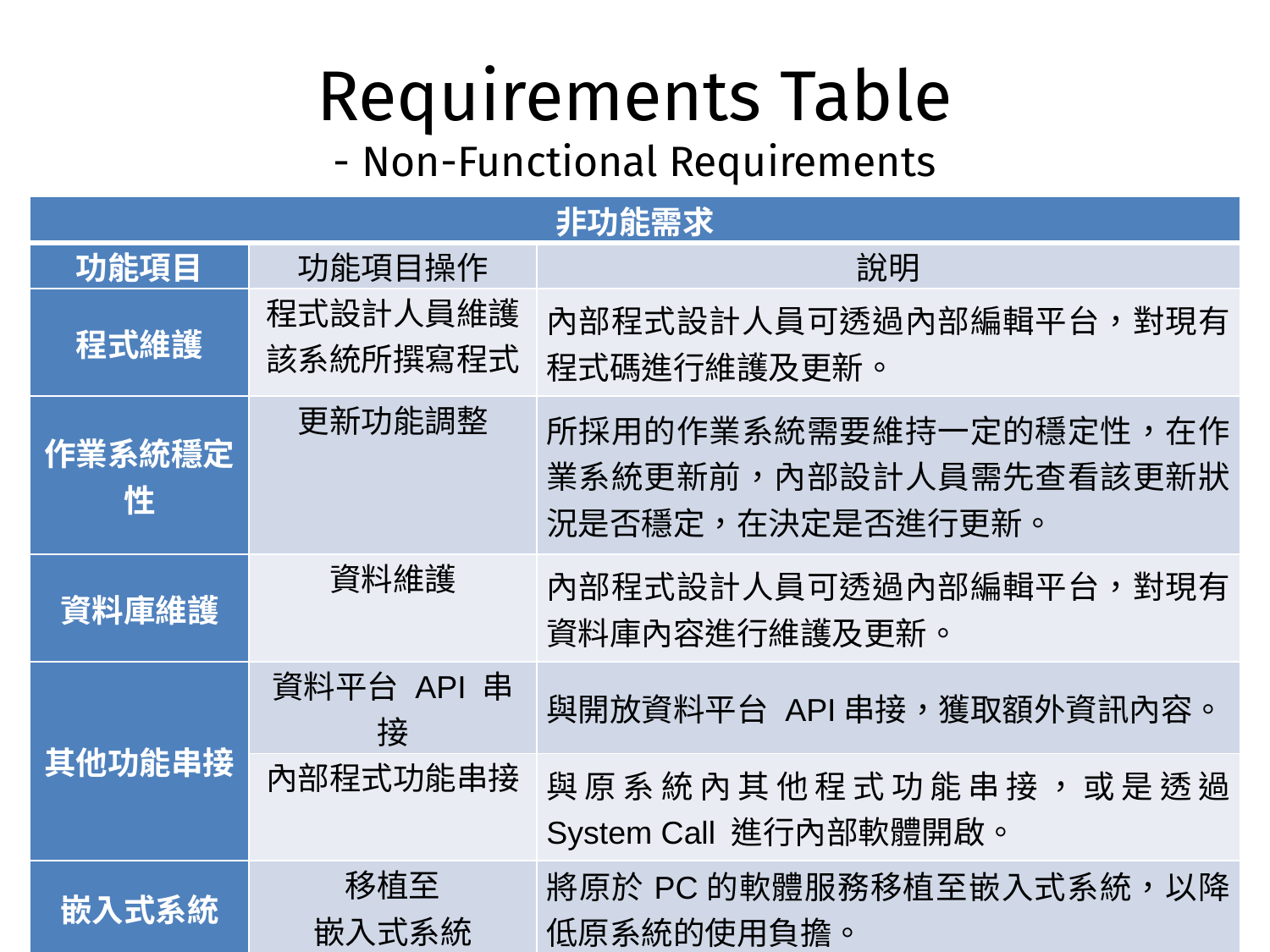

# Requirements Table - Non-Functional Requirements
| 非功能需求 |  |  |
| --- | --- | --- |
| 功能項目 | 功能項目操作 | 說明 |
| 程式維護 | 程式設計人員維護該系統所撰寫程式 | 內部程式設計人員可透過內部編輯平台，對現有程式碼進行維護及更新。 |
| 作業系統穩定性 | 更新功能調整 | 所採用的作業系統需要維持一定的穩定性，在作業系統更新前，內部設計人員需先查看該更新狀況是否穩定，在決定是否進行更新。 |
| 資料庫維護 | 資料維護 | 內部程式設計人員可透過內部編輯平台，對現有資料庫內容進行維護及更新。 |
| 其他功能串接 | 資料平台 API 串接 | 與開放資料平台 API串接，獲取額外資訊內容。 |
|  | 內部程式功能串接 | 與原系統內其他程式功能串接，或是透過 System Call 進行內部軟體開啟。 |
| 嵌入式系統 | 移植至 嵌入式系統 | 將原於PC的軟體服務移植至嵌入式系統，以降低原系統的使用負擔。 |